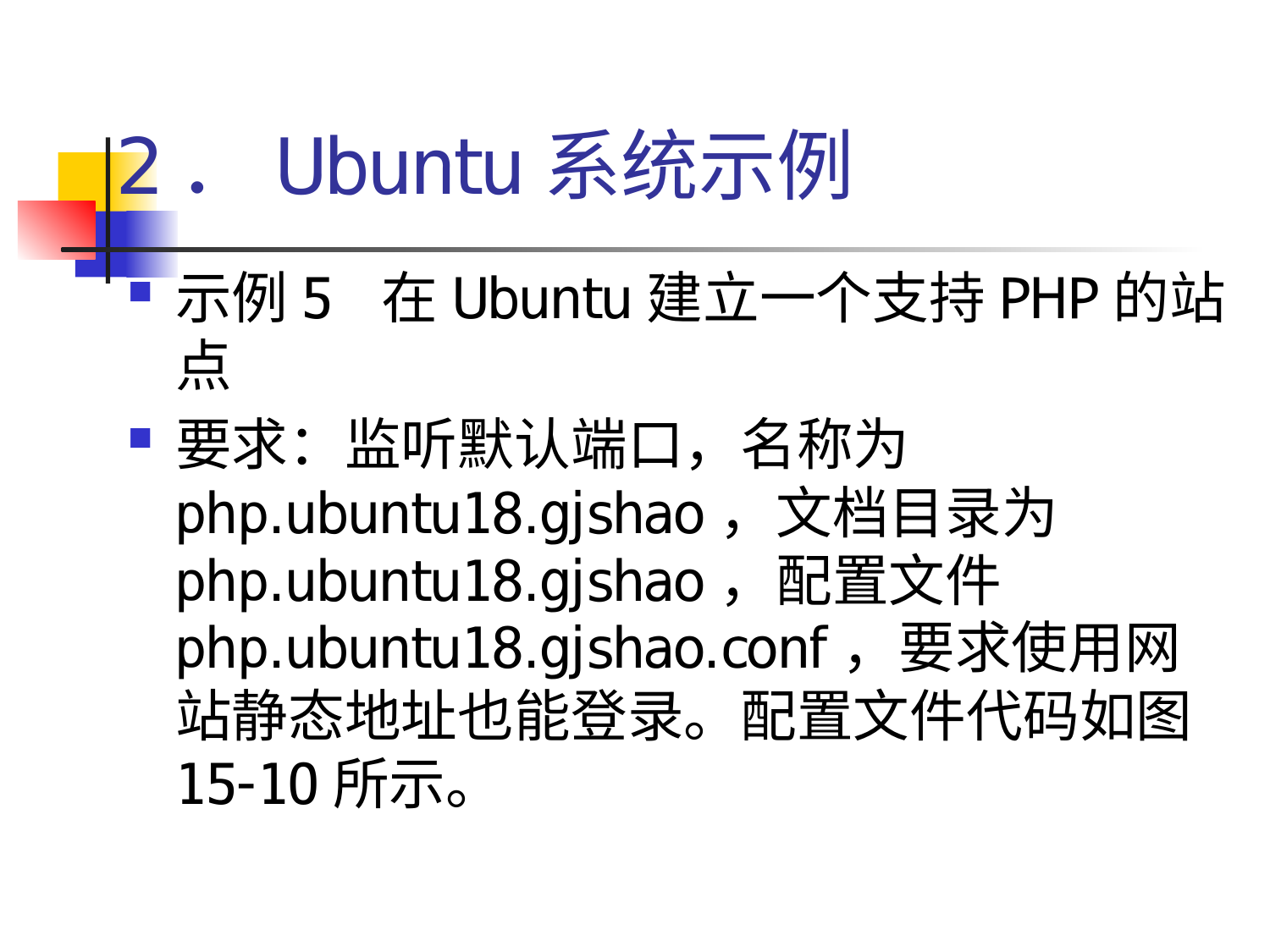

# 2．Ubuntu系统示例
示例5  在Ubuntu建立一个支持PHP的站点
要求：监听默认端口，名称为php.ubuntu18.gjshao，文档目录为php.ubuntu18.gjshao，配置文件php.ubuntu18.gjshao.conf，要求使用网站静态地址也能登录。配置文件代码如图15-10所示。